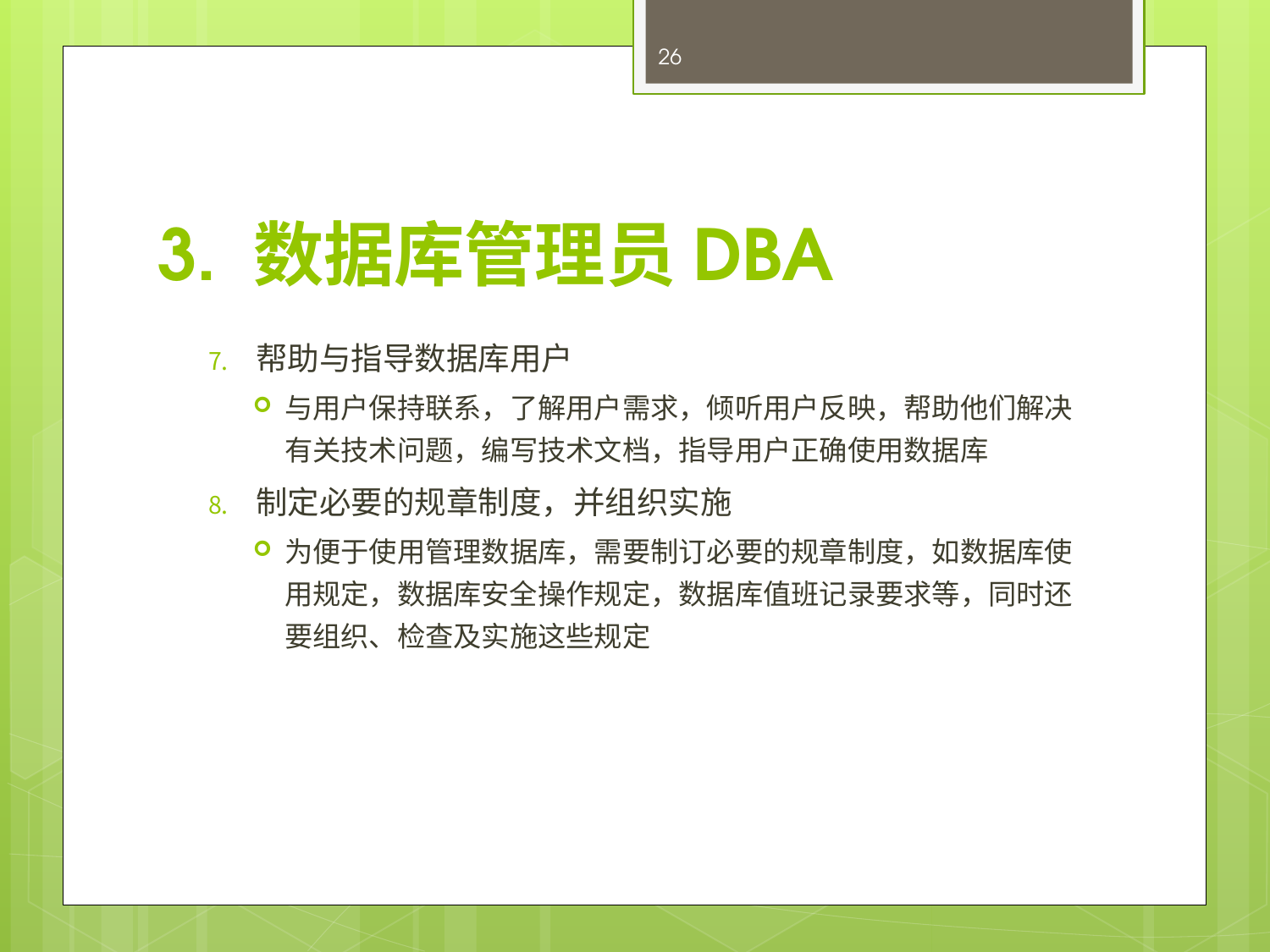

26
# 3. 数据库管理员DBA
帮助与指导数据库用户
与用户保持联系，了解用户需求，倾听用户反映，帮助他们解决有关技术问题，编写技术文档，指导用户正确使用数据库
制定必要的规章制度，并组织实施
为便于使用管理数据库，需要制订必要的规章制度，如数据库使用规定，数据库安全操作规定，数据库值班记录要求等，同时还要组织、检查及实施这些规定